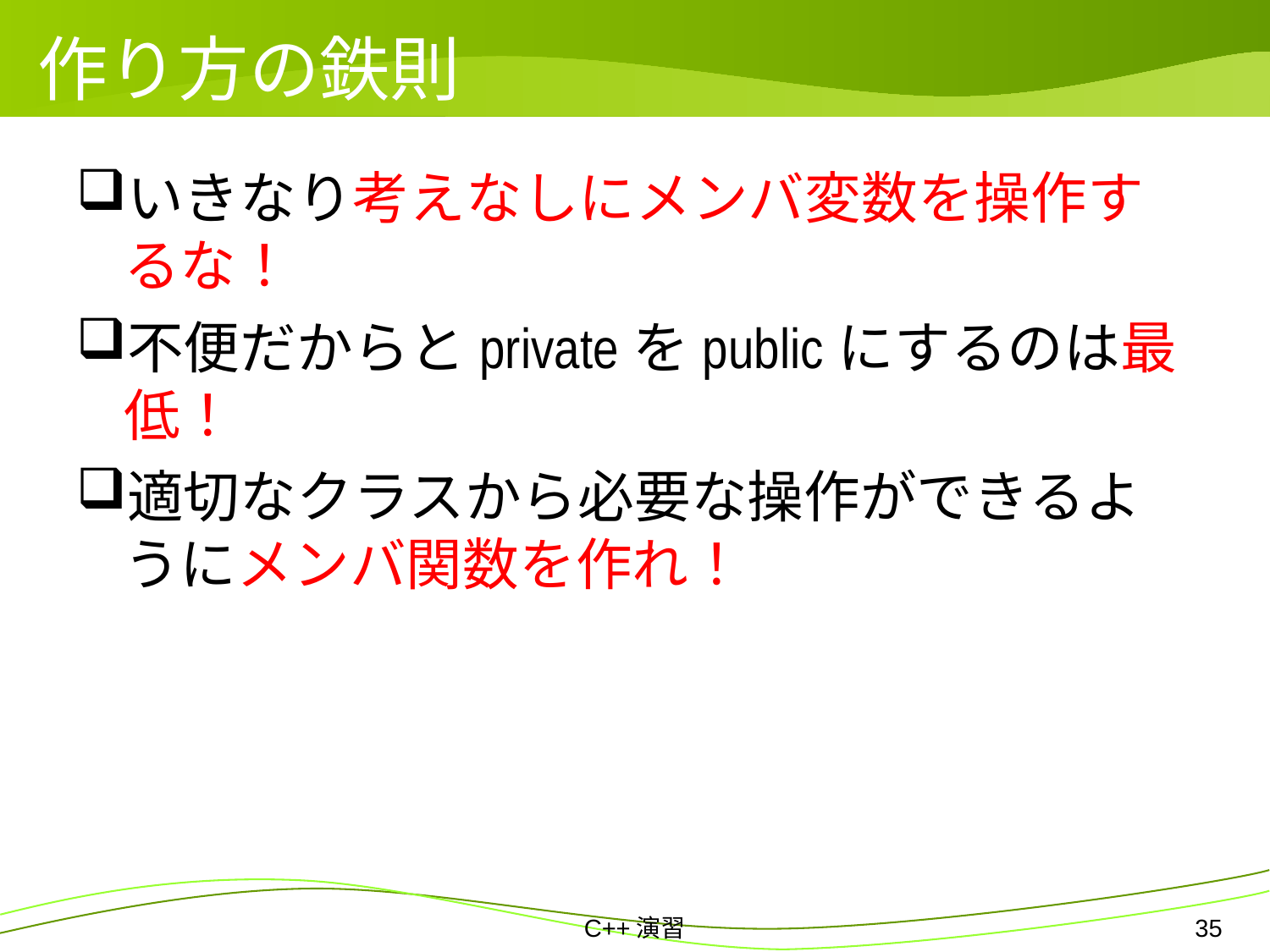

# 作り方の鉄則
いきなり考えなしにメンバ変数を操作するな！
不便だからとprivateをpublicにするのは最低！
適切なクラスから必要な操作ができるようにメンバ関数を作れ！

C++演習
35